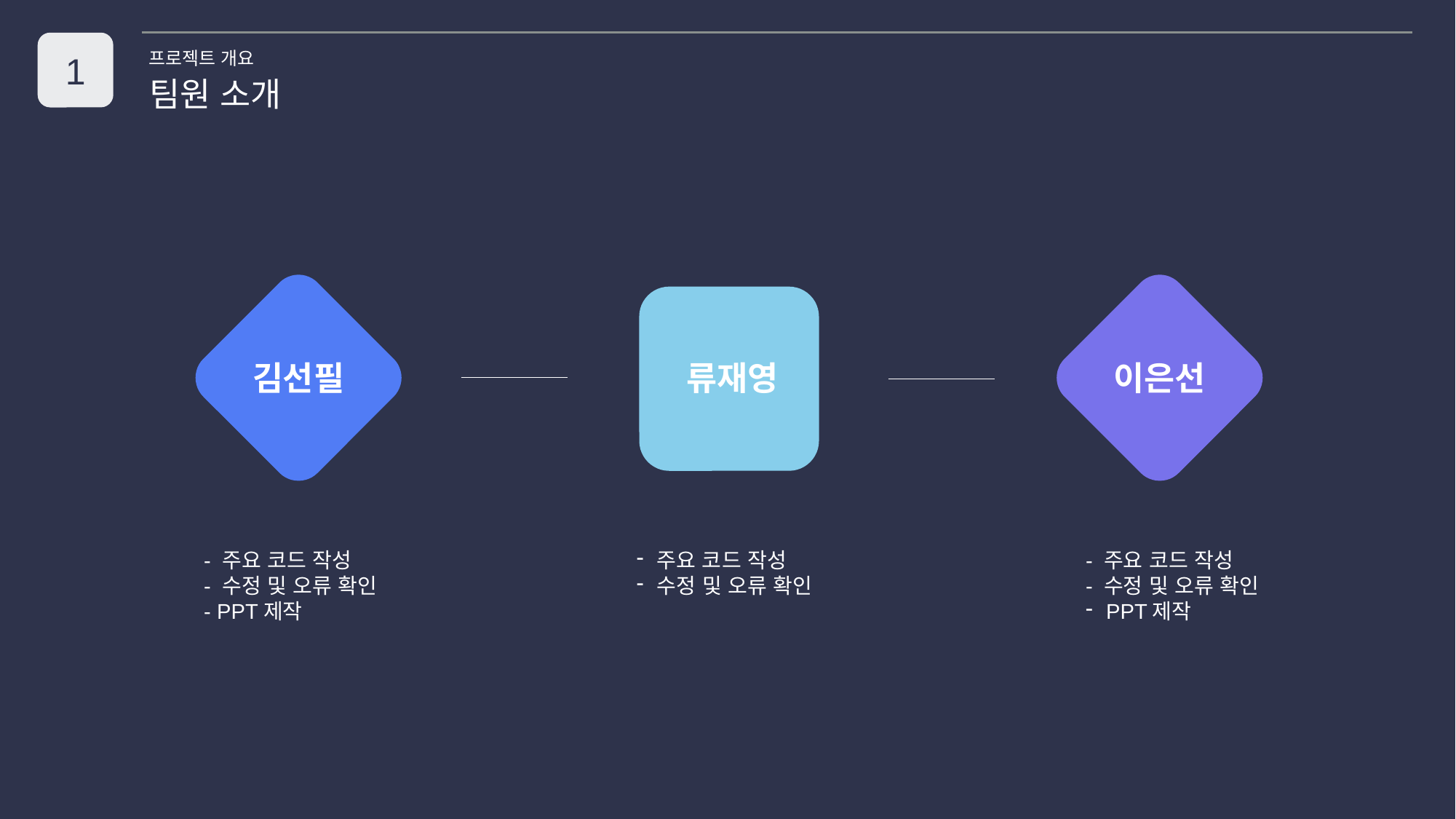

1
프로젝트 개요
팀원 소개

이은선
김선필
류재영
- 주요 코드 작성
- 수정 및 오류 확인
PPT제작

- 주요 코드 작성
- 수정 및 오류 확인
- PPT제작
주요 코드 작성
수정 및 오류 확인